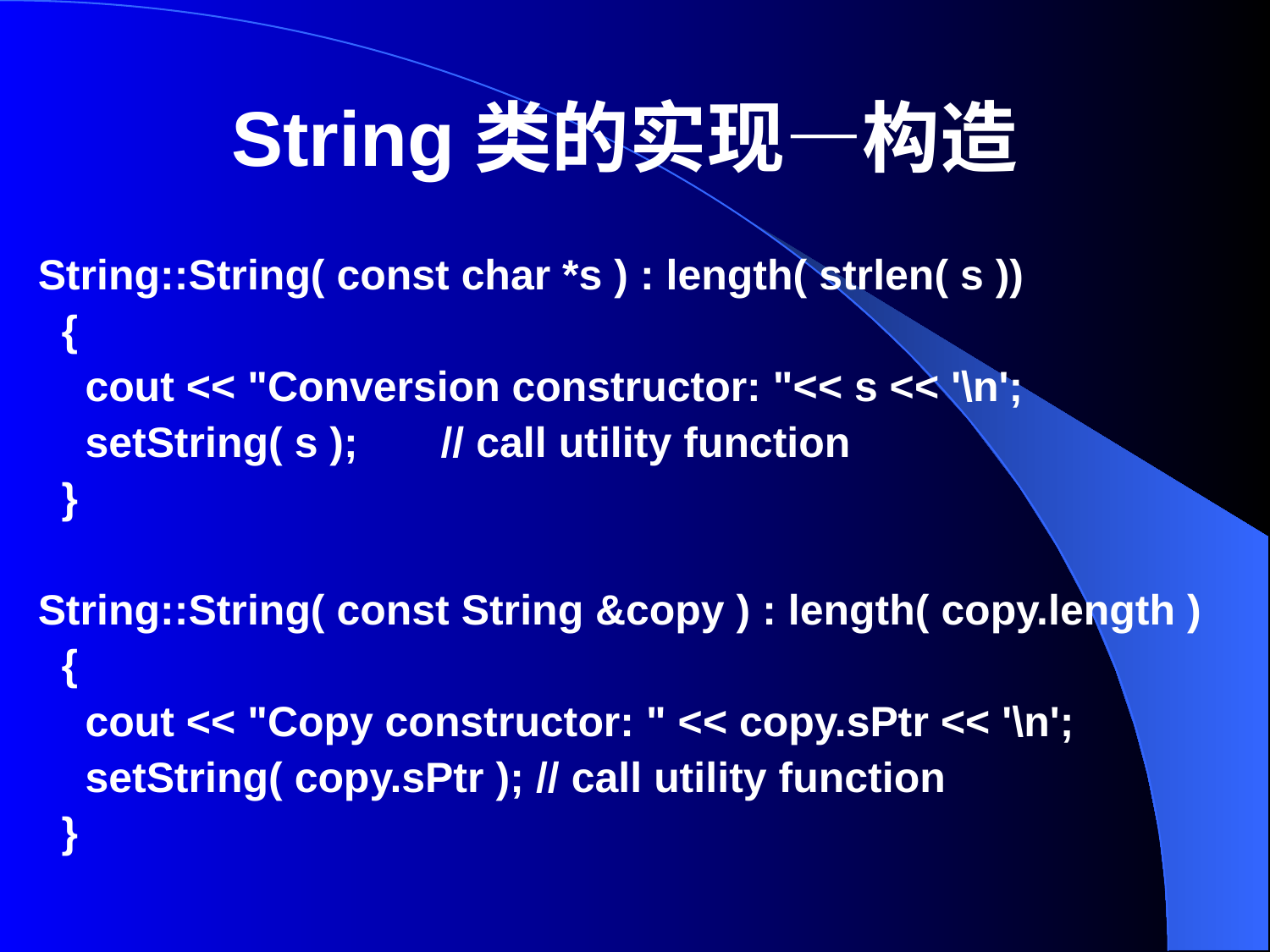

# String类的实现—构造
String::String( const char *s ) : length( strlen( s ))
  {
    cout << "Conversion constructor: "<< s << '\n';
    setString( s );       // call utility function
  }
String::String( const String &copy ) : length( copy.length )
  {
    cout << "Copy constructor: " << copy.sPtr << '\n';
    setString( copy.sPtr ); // call utility function
  }